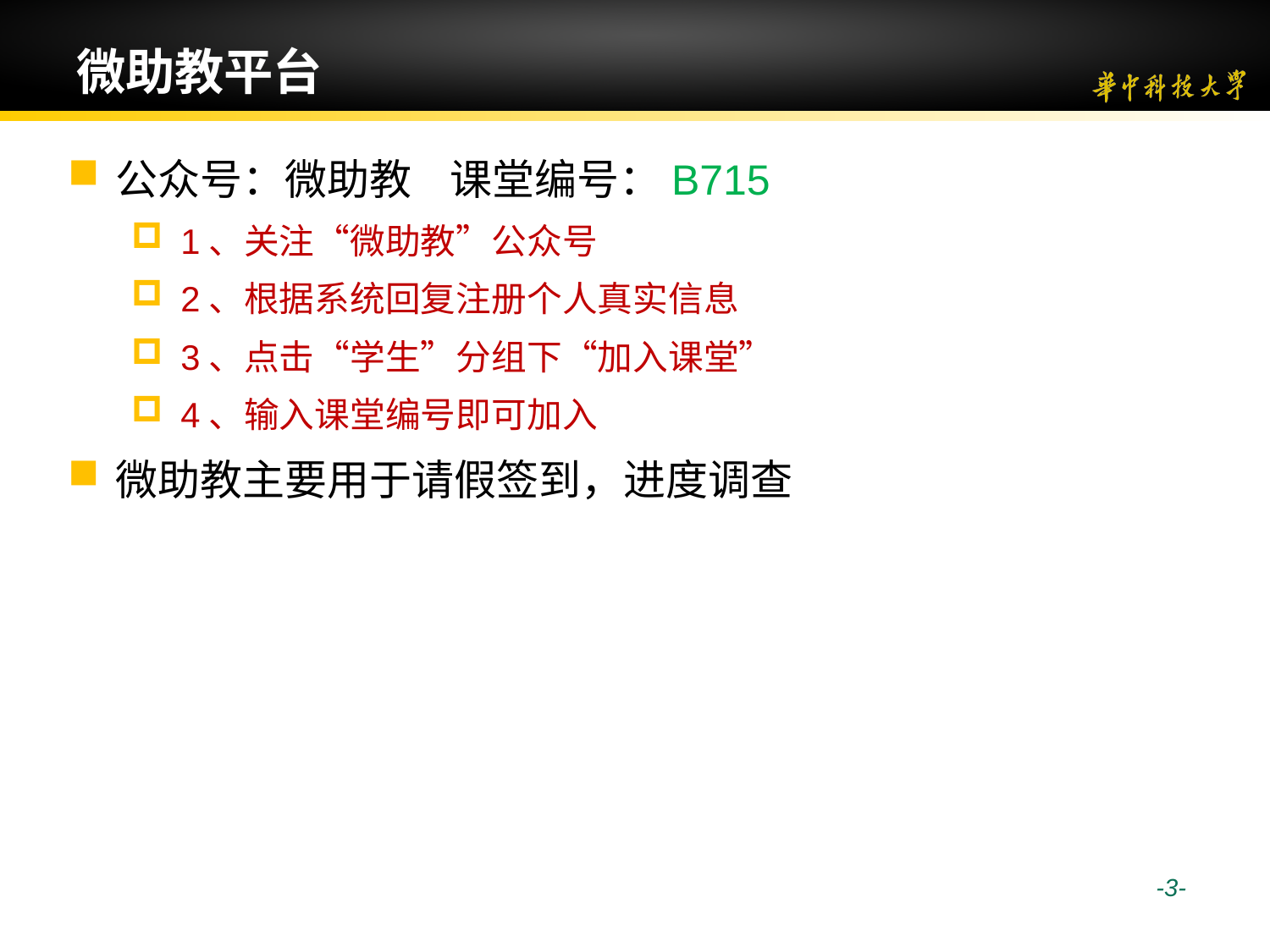

# 微助教平台
公众号：微助教    课堂编号：B715
1、关注“微助教”公众号
2、根据系统回复注册个人真实信息
3、点击“学生”分组下“加入课堂”
4、输入课堂编号即可加入
微助教主要用于请假签到，进度调查

 -3-